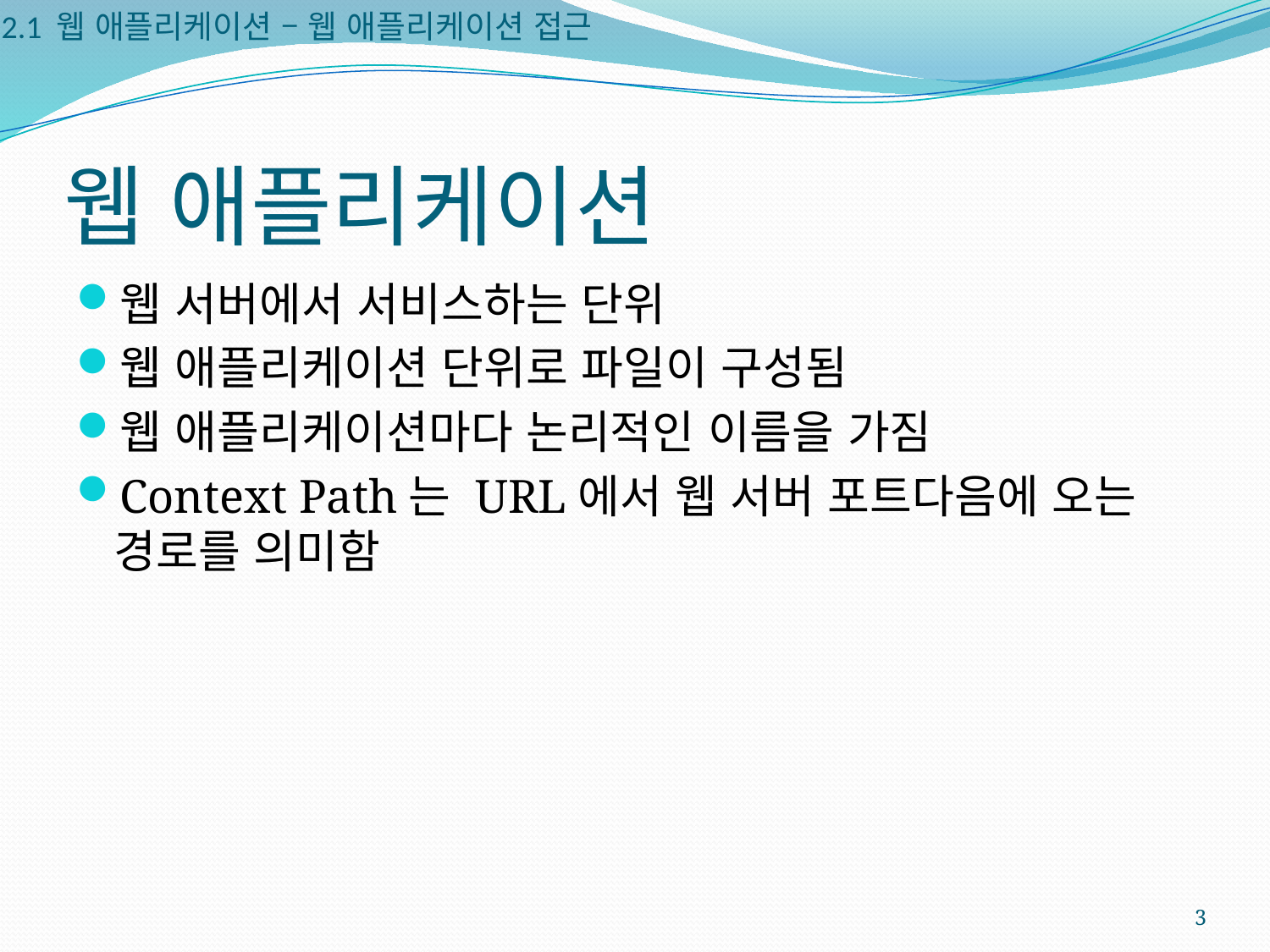

2.1 웹 애플리케이션 – 웹 애플리케이션 접근
# 웹 애플리케이션
웹 서버에서 서비스하는 단위
웹 애플리케이션 단위로 파일이 구성됨
웹 애플리케이션마다 논리적인 이름을 가짐
Context Path는 URL에서 웹 서버 포트다음에 오는 경로를 의미함

3